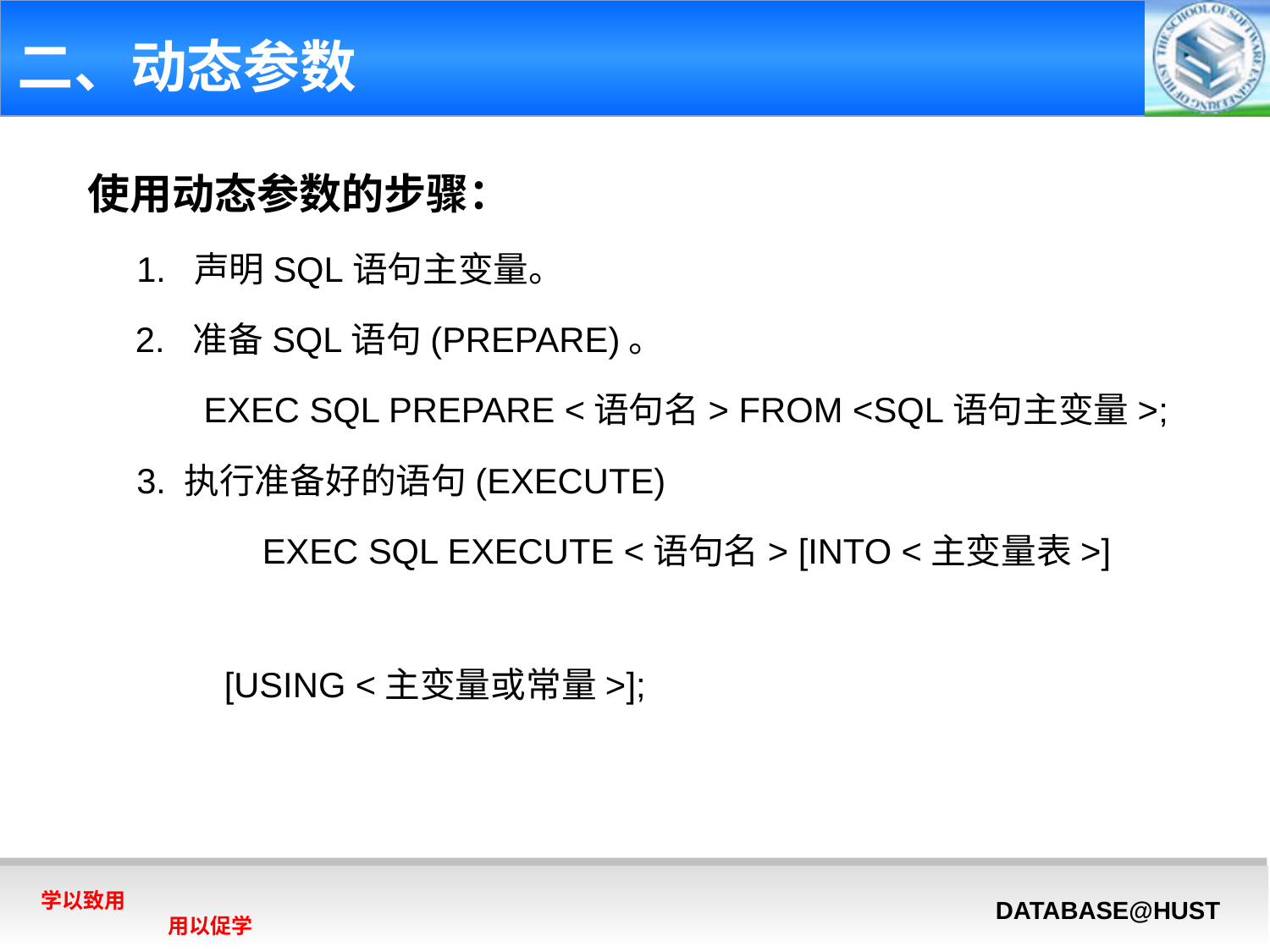

# 二、动态参数
使用动态参数的步骤：
     1.  声明SQL语句主变量。
	2.  准备SQL语句(PREPARE)。
	       EXEC SQL PREPARE <语句名> FROM <SQL语句主变量>;
     3. 执行准备好的语句(EXECUTE)
		EXEC SQL EXECUTE <语句名> [INTO <主变量表>]
              [USING <主变量或常量>];